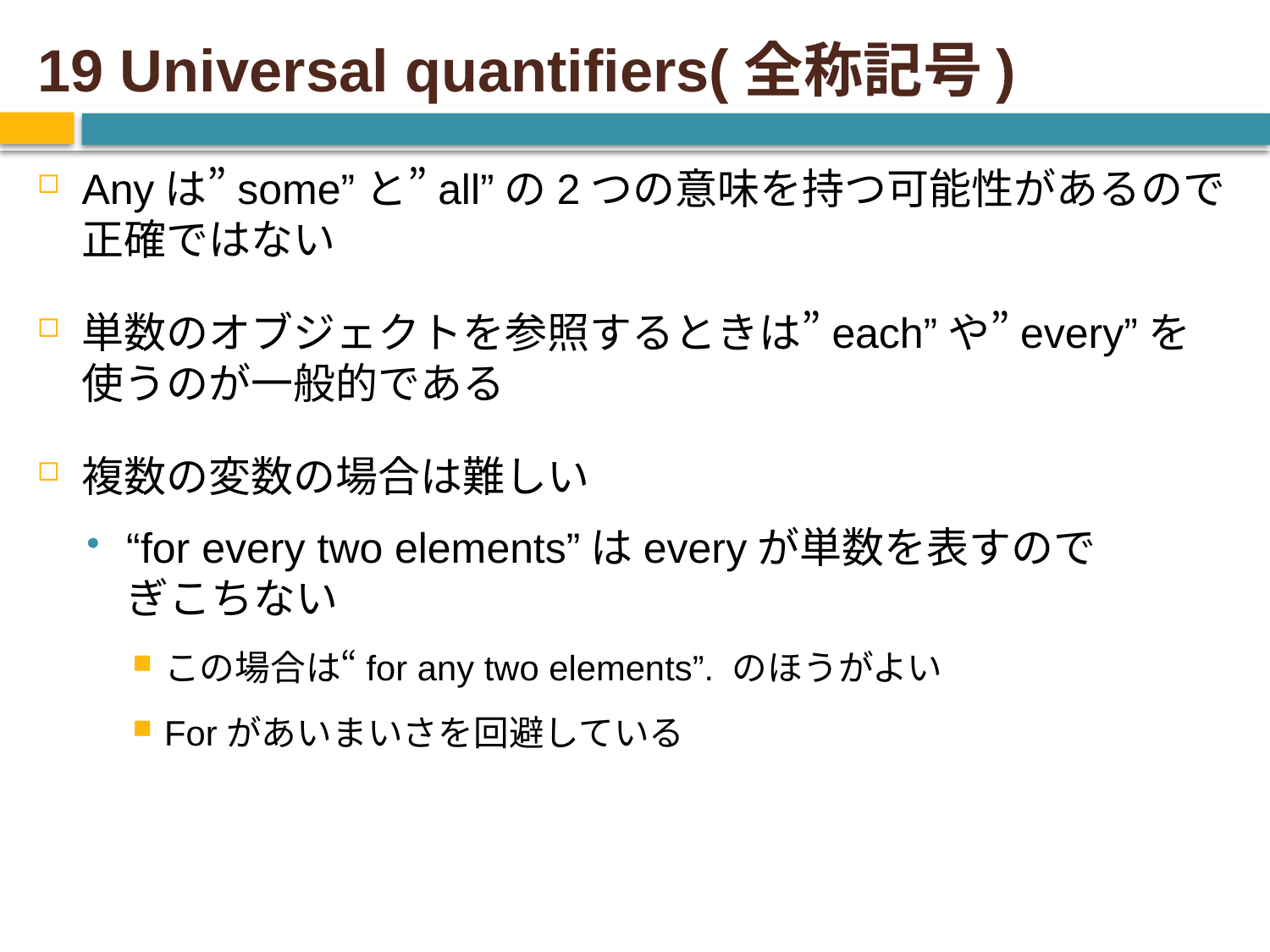

# 19 Universal quantifiers(全称記号)
Anyは”some”と”all”の2つの意味を持つ可能性があるので
正確ではない
単数のオブジェクトを参照するときは”each”や”every”を
使うのが一般的である
複数の変数の場合は難しい
“for every two elements”はeveryが単数を表すので
ぎこちない
この場合は“for any two elements”. のほうがよい
Forがあいまいさを回避している